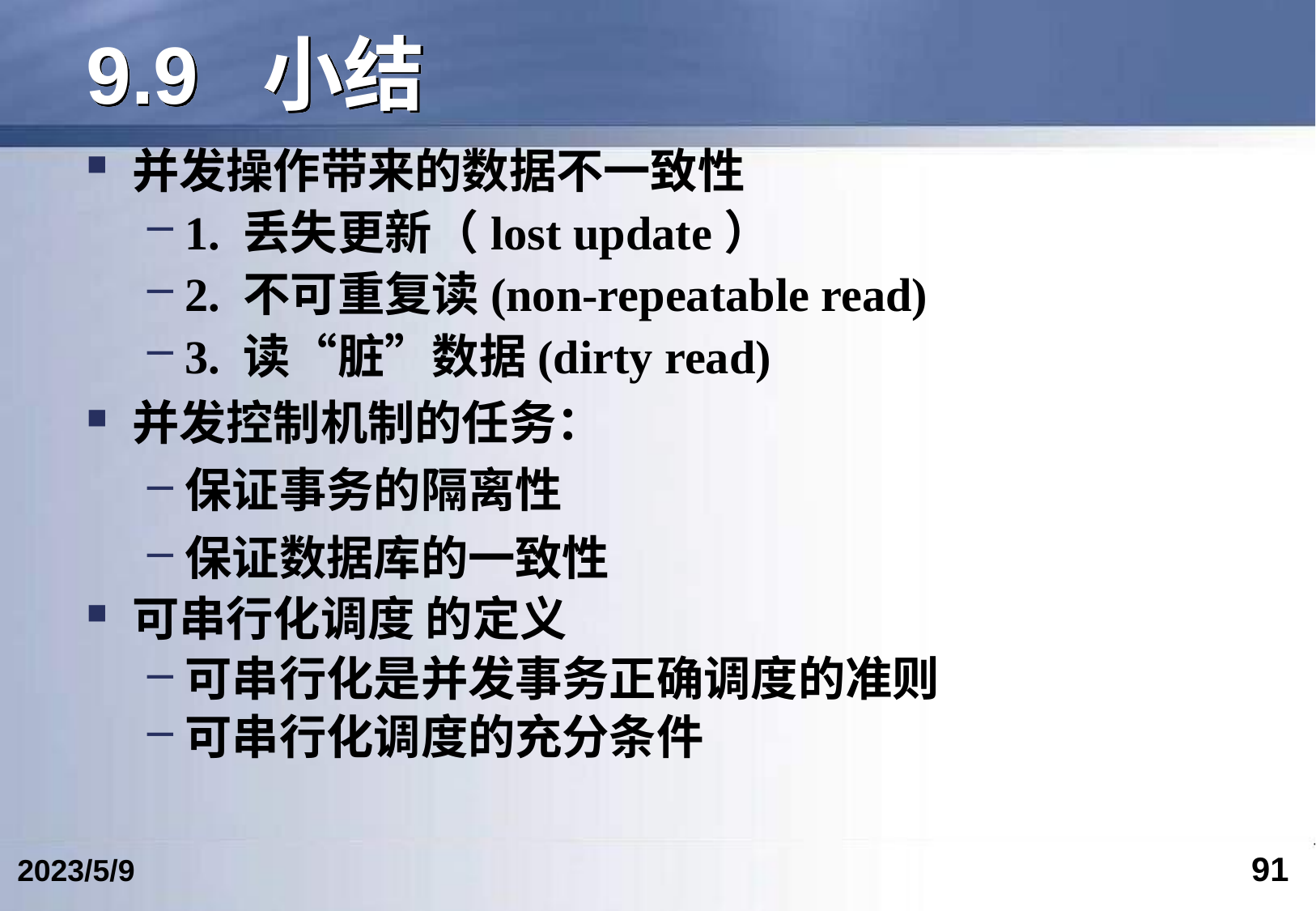

# 9.9  小结
并发操作带来的数据不一致性
1. 丢失更新（lost update）
2. 不可重复读(non-repeatable read)
3. 读“脏”数据(dirty read)
并发控制机制的任务：
保证事务的隔离性
保证数据库的一致性
可串行化调度 的定义
可串行化是并发事务正确调度的准则
可串行化调度的充分条件
91
2023/5/9